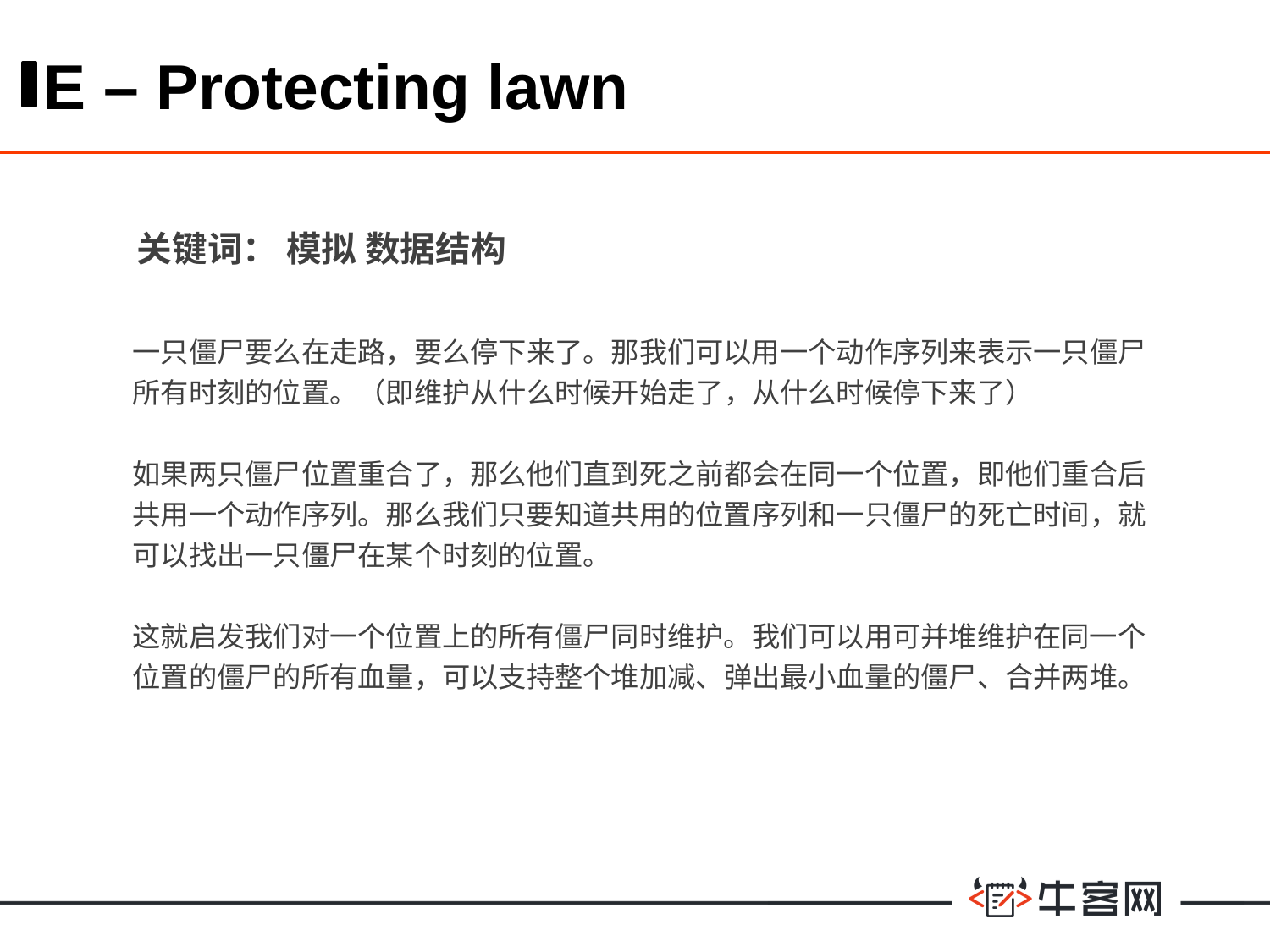

E – Protecting lawn

关键词： 模拟 数据结构

一只僵尸要么在走路，要么停下来了。那我们可以用一个动作序列来表示一只僵尸所有时刻的位置。（即维护从什么时候开始走了，从什么时候停下来了）

如果两只僵尸位置重合了，那么他们直到死之前都会在同一个位置，即他们重合后共用一个动作序列。那么我们只要知道共用的位置序列和一只僵尸的死亡时间，就可以找出一只僵尸在某个时刻的位置。

这就启发我们对一个位置上的所有僵尸同时维护。我们可以用可并堆维护在同一个位置的僵尸的所有血量，可以支持整个堆加减、弹出最小血量的僵尸、合并两堆。